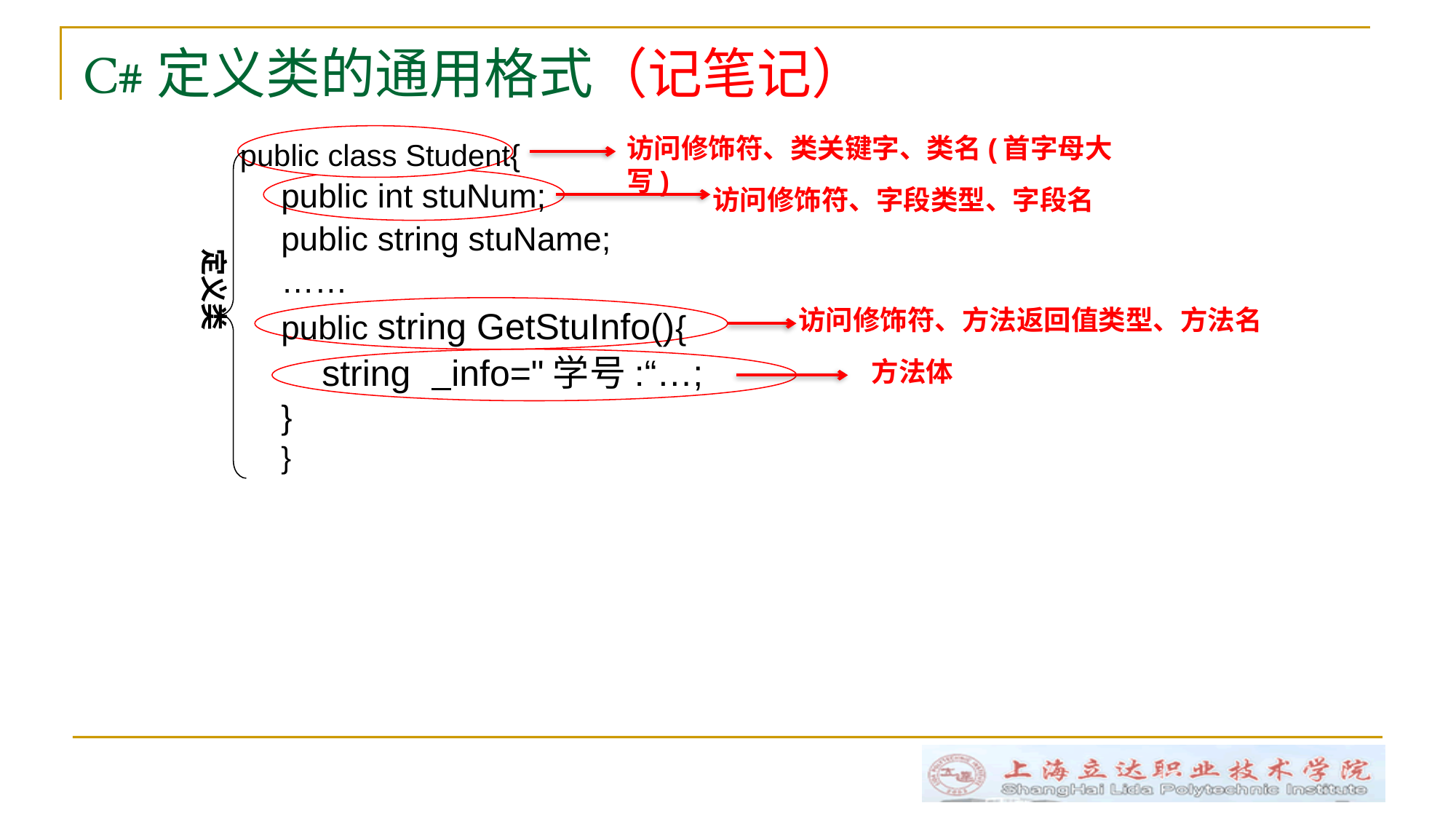

# C#定义类的通用格式（记笔记）

访问修饰符、类关键字、类名(首字母大写)
public class Student{
public int stuNum;
public string stuName;
……
public string GetStuInfo(){
    string    info="学号:“…;
}
}

访问修饰符、字段类型、字段名
定义类

访问修饰符、方法返回值类型、方法名

 方法体